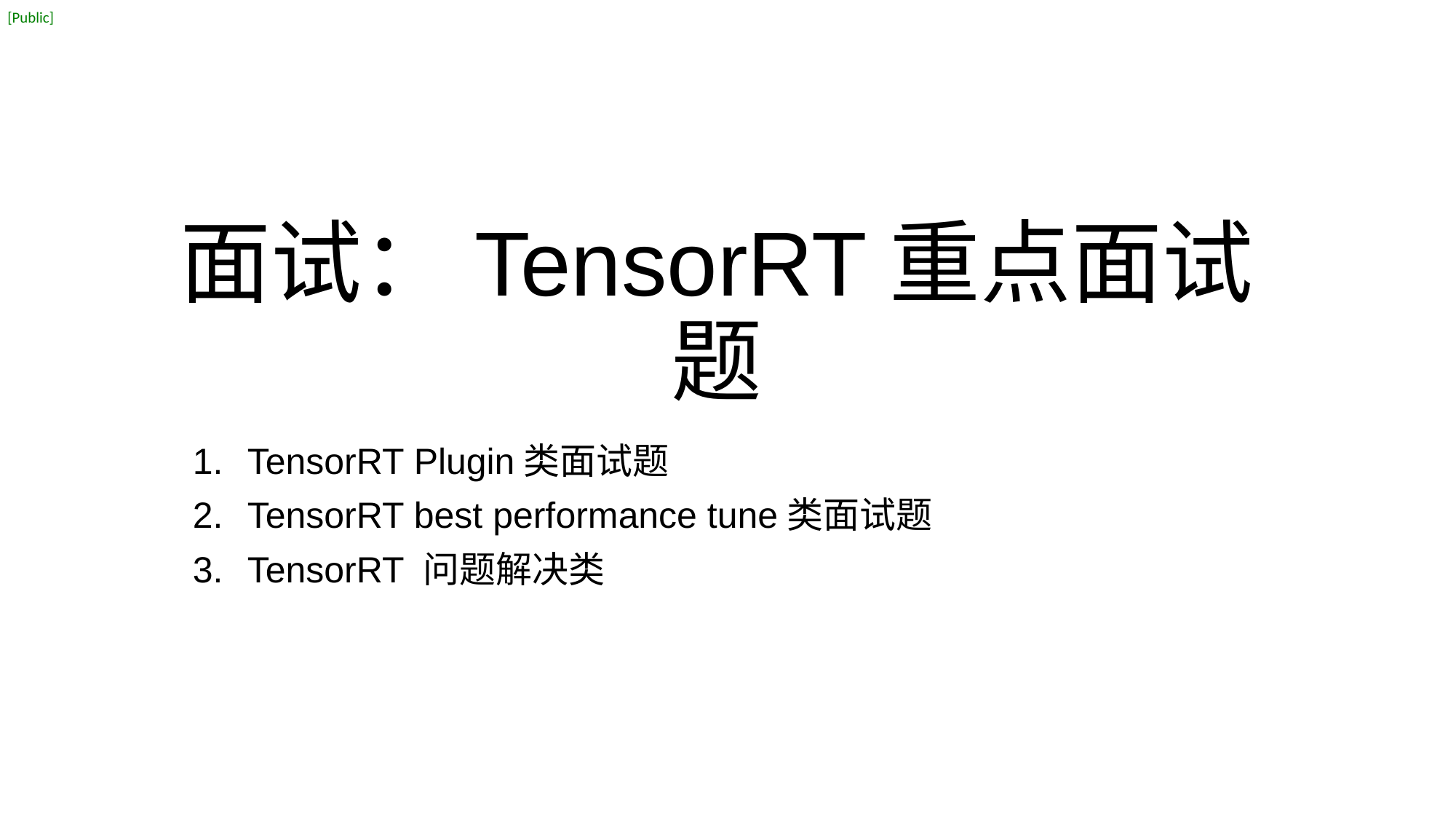

# 面试：TensorRT重点面试题
TensorRT Plugin类面试题
TensorRT best performance tune类面试题
TensorRT 问题解决类